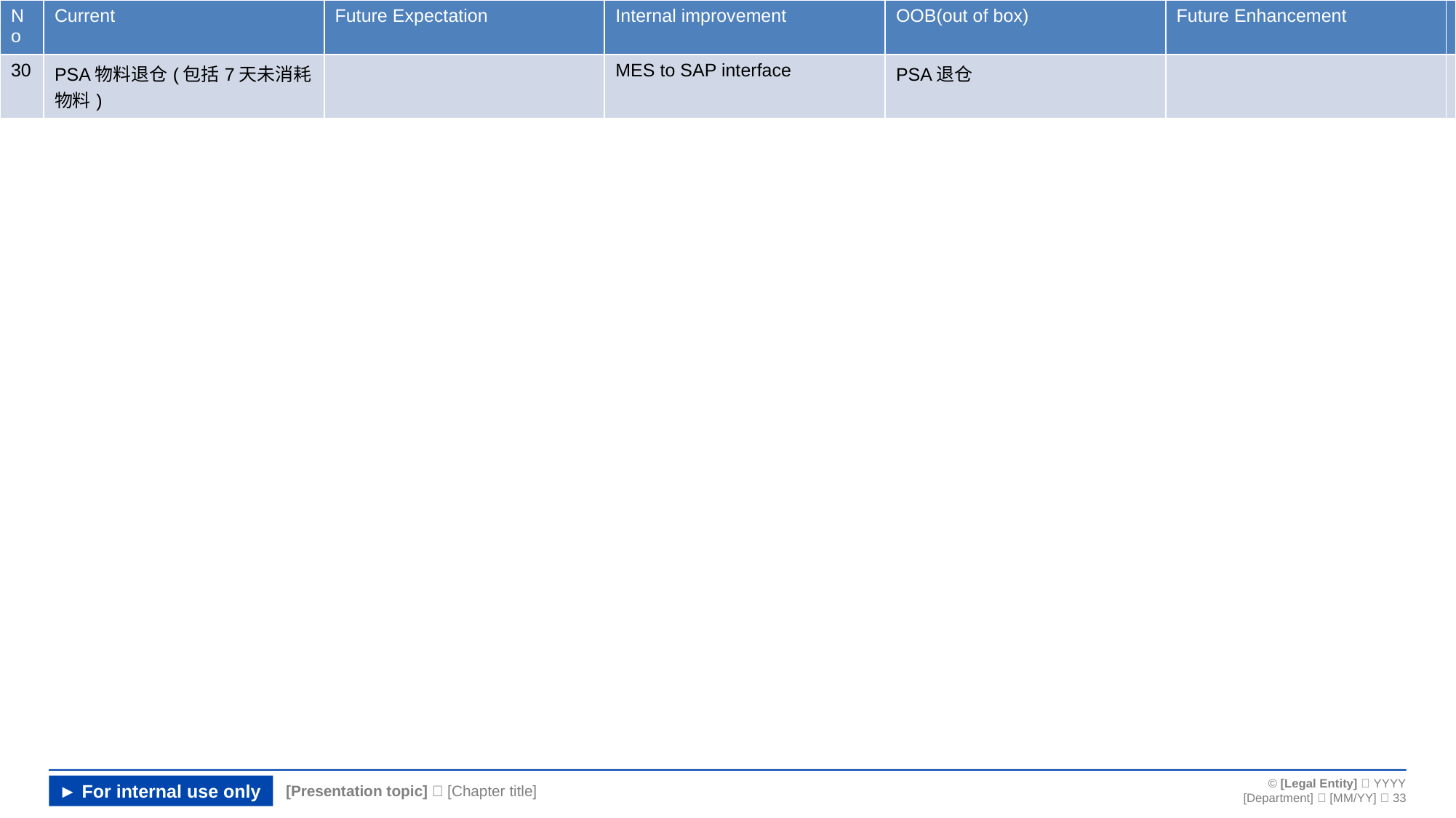

| No | Current | Future Expectation | Internal improvement | OOB(out of box) | Future Enhancement |  |
| --- | --- | --- | --- | --- | --- | --- |
| 30 | PSA物料退仓(包括7天未消耗物料) |  | MES to SAP interface | PSA退仓 |  |  |
#